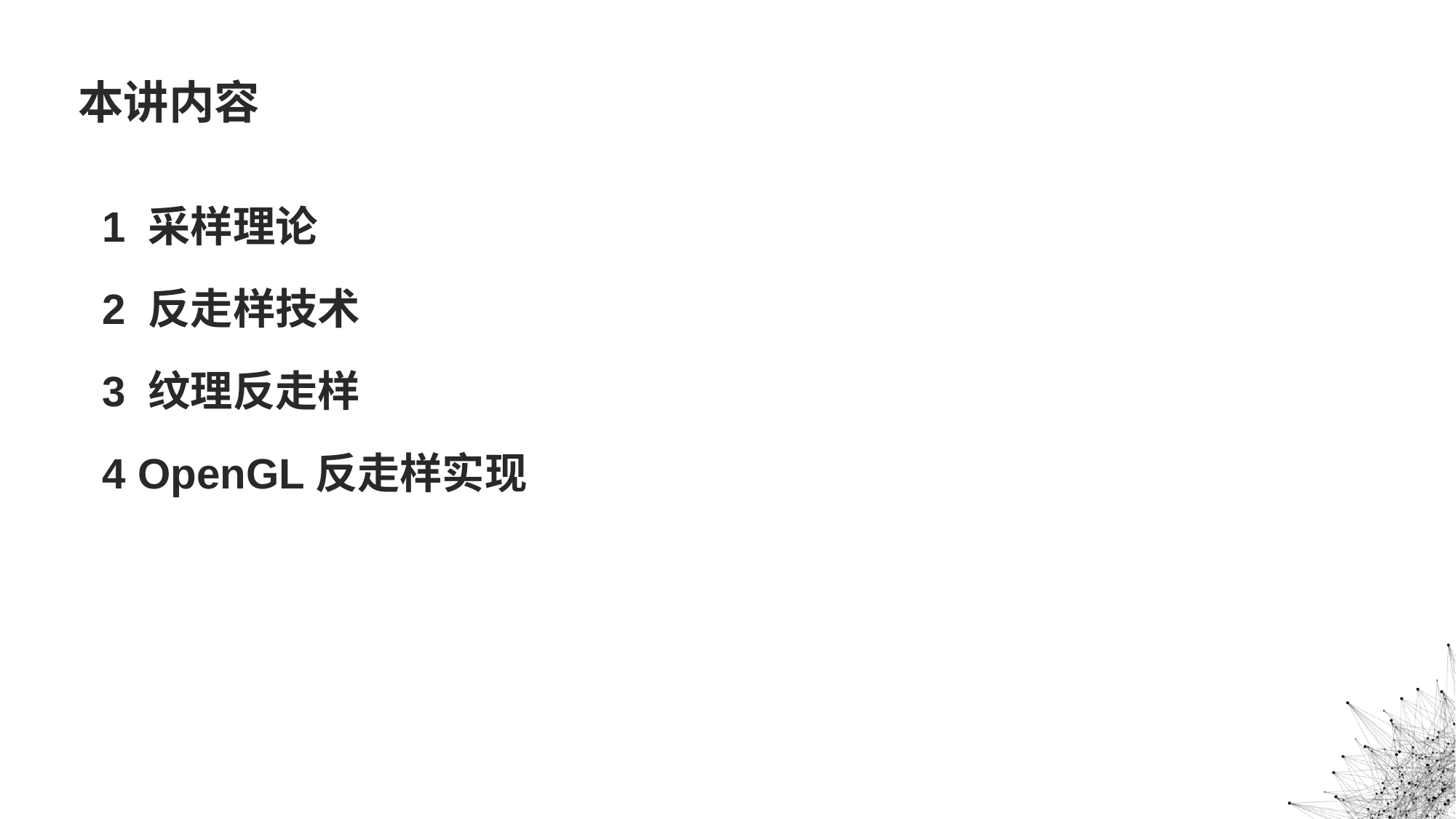

# 本讲内容
1 采样理论
2 反走样技术
3 纹理反走样
4 OpenGL反走样实现